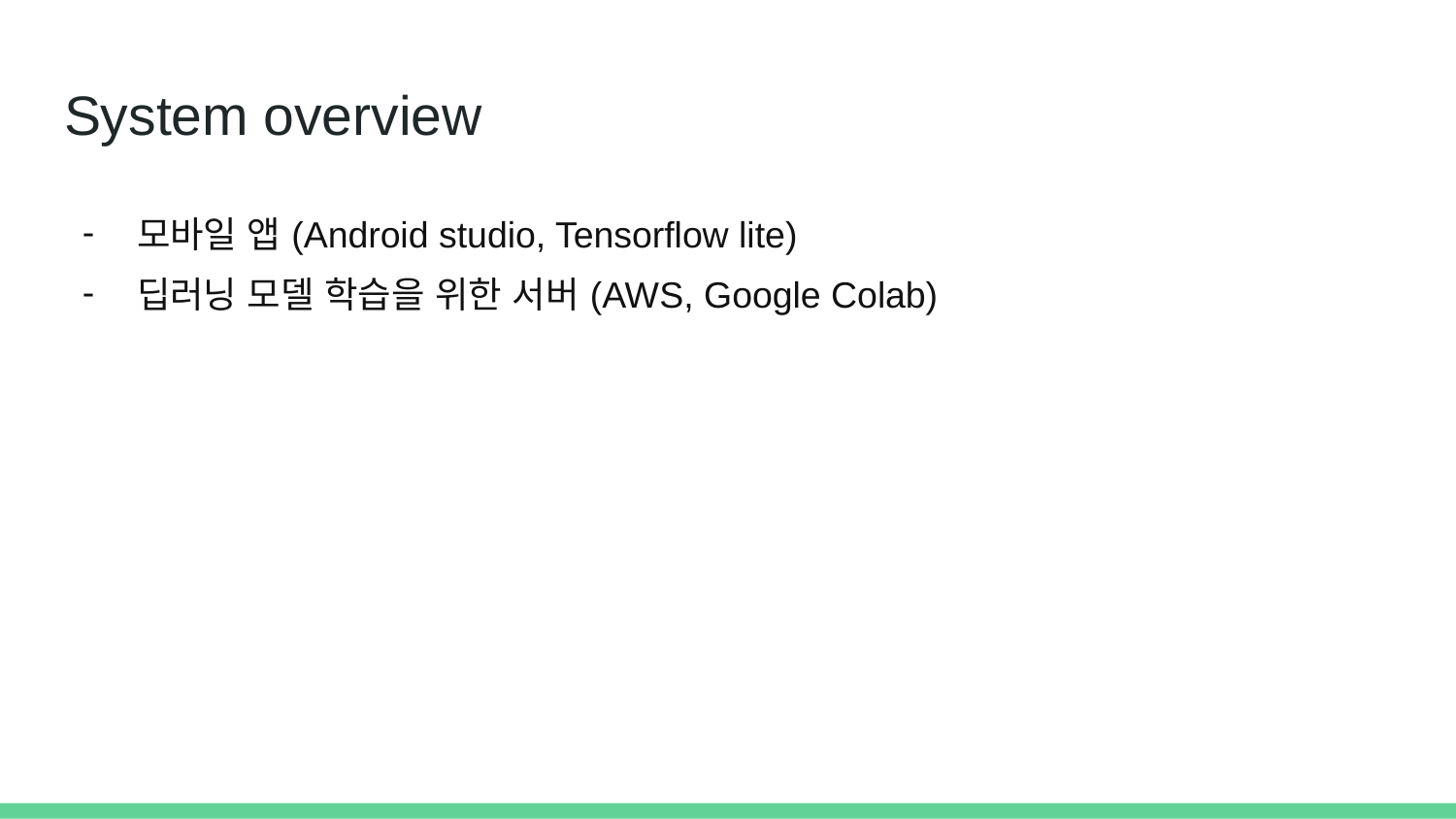

# System overview
모바일 앱(Android studio, Tensorflow lite)
딥러닝 모델 학습을 위한 서버(AWS, Google Colab)